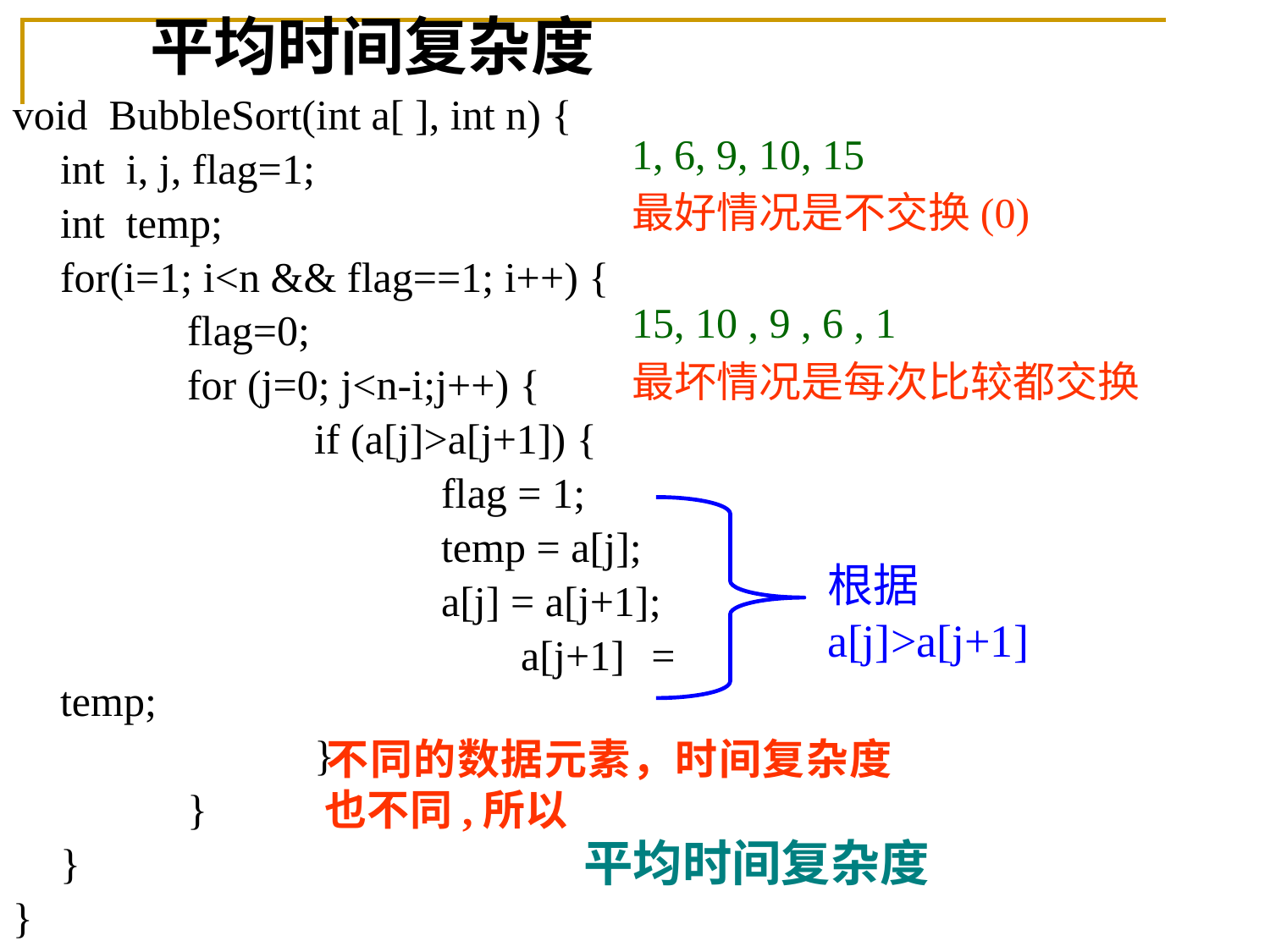

# 平均时间复杂度
void  BubbleSort(int a[ ], int n) {
	int  i, j, flag=1;
	int  temp;
	for(i=1; i<n && flag==1; i++) {
		flag=0;
		for (j=0; j<n-i;j++) {
			if (a[j]>a[j+1]) {
				flag = 1;
				temp = a[j];
     			a[j] = a[j+1];
     			a[j+1] = temp;
    			}
  		}
	}
}
	1, 6, 9, 10, 15
	最好情况是不交换(0)
	15, 10 , 9 , 6 , 1
	最坏情况是每次比较都交换

根据a[j]>a[j+1]
	不同的数据元素，时间复杂度也不同,所以
平均时间复杂度